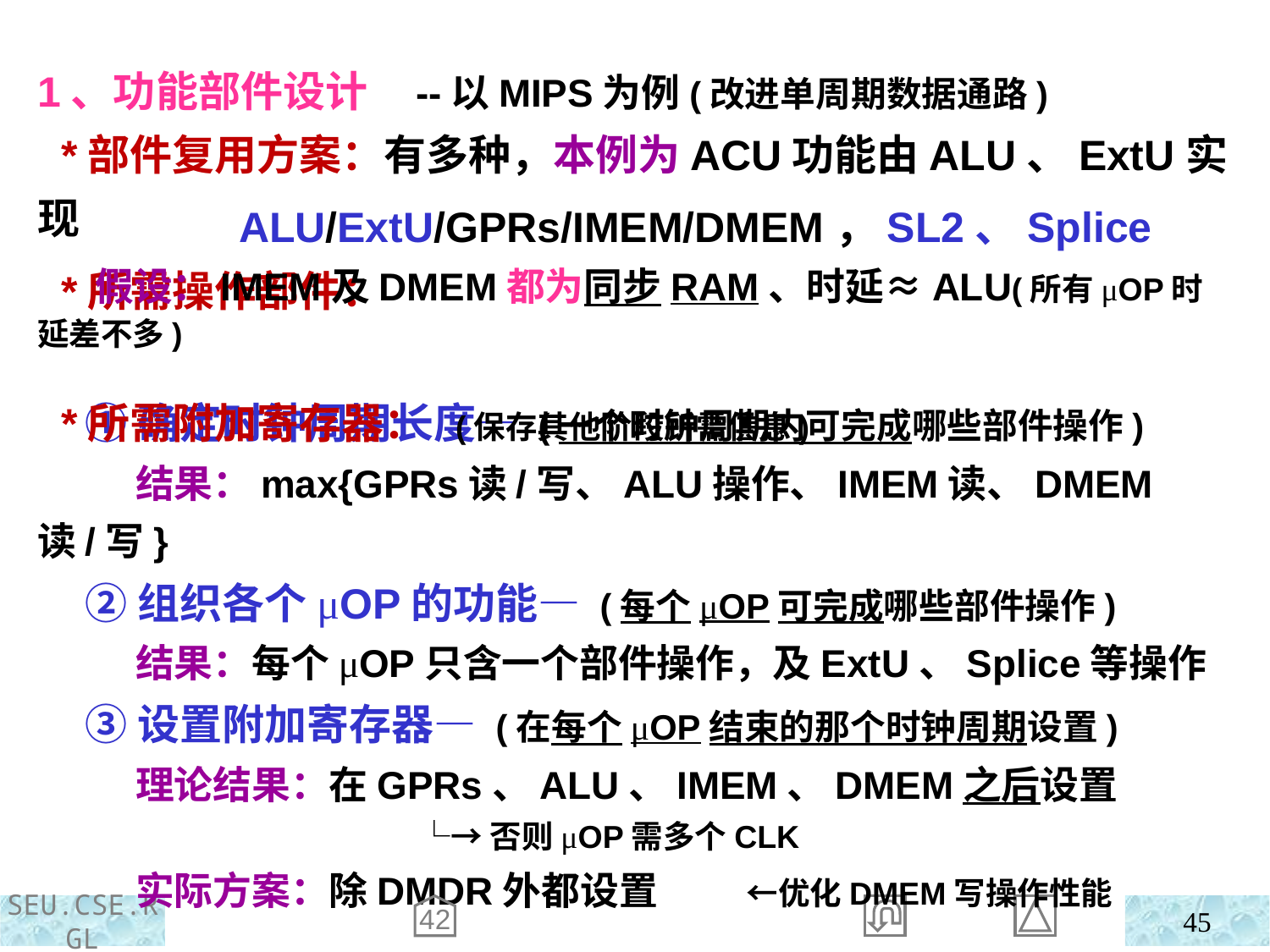

1、功能部件设计    --以MIPS为例(改进单周期数据通路)
  *部件复用方案：有多种，本例为ACU功能由ALU、ExtU实现
  *所需操作部件：

  *所需附加寄存器：  (保存其他阶段所需信息)
                 ALU/ExtU/GPRs/IMEM/DMEM，SL2、Splice
     假设：IMEM及DMEM都为同步RAM、时延≈ALU(所有μOP时延差不多)
     ①确定时钟周期长度— (一个时钟周期内可完成哪些部件操作)
          结果：max{GPRs读/写、ALU操作、IMEM读、DMEM读/写}
     ②组织各个μOP的功能— (每个μOP可完成哪些部件操作)
          结果：每个μOP只含一个部件操作，及ExtU、Splice等操作
     ③设置附加寄存器— (在每个μOP结束的那个时钟周期设置)
          理论结果：在GPRs、ALU、IMEM、DMEM之后设置
                                                     └→否则μOP需多个CLK
          实际方案：除DMDR外都设置          ←优化DMEM写操作性能

42
45